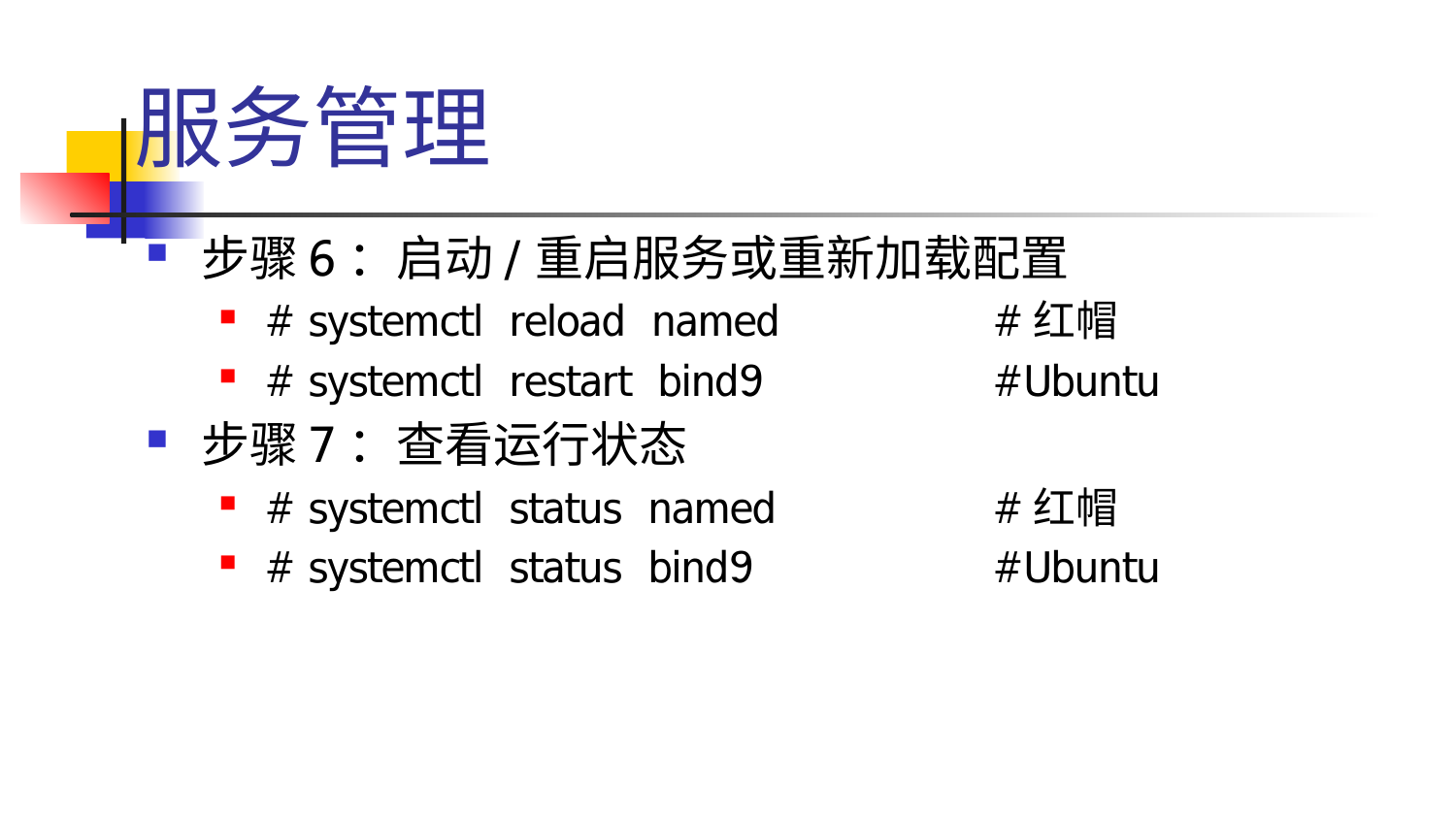

# 服务管理
步骤6：启动/重启服务或重新加载配置
# systemctl  reload  named 		#红帽
# systemctl  restart  bind9 		#Ubuntu
步骤7：查看运行状态
# systemctl  status  named 		#红帽
# systemctl  status  bind9 		#Ubuntu